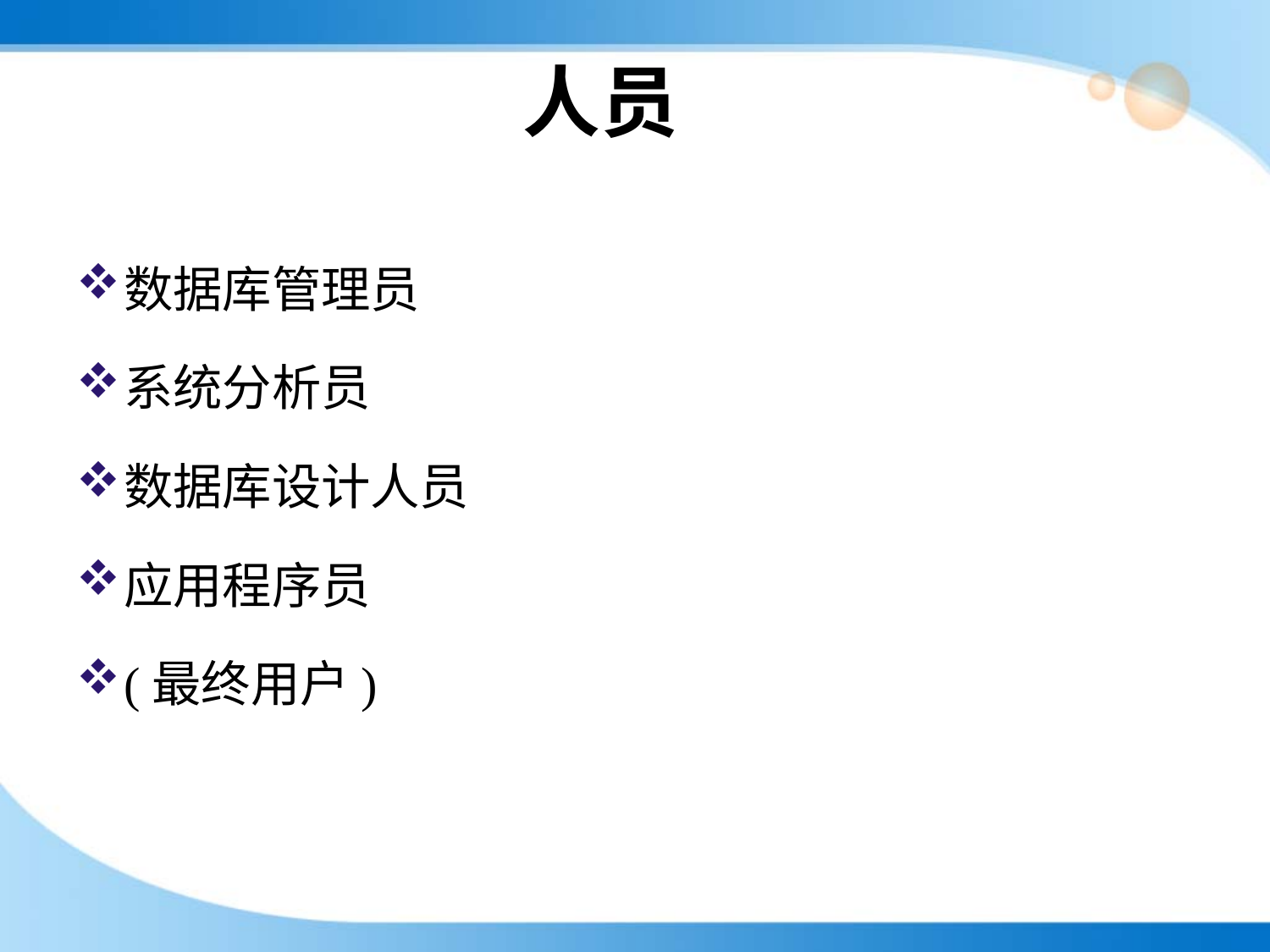

# 人员
数据库管理员
系统分析员
数据库设计人员
应用程序员
(最终用户)